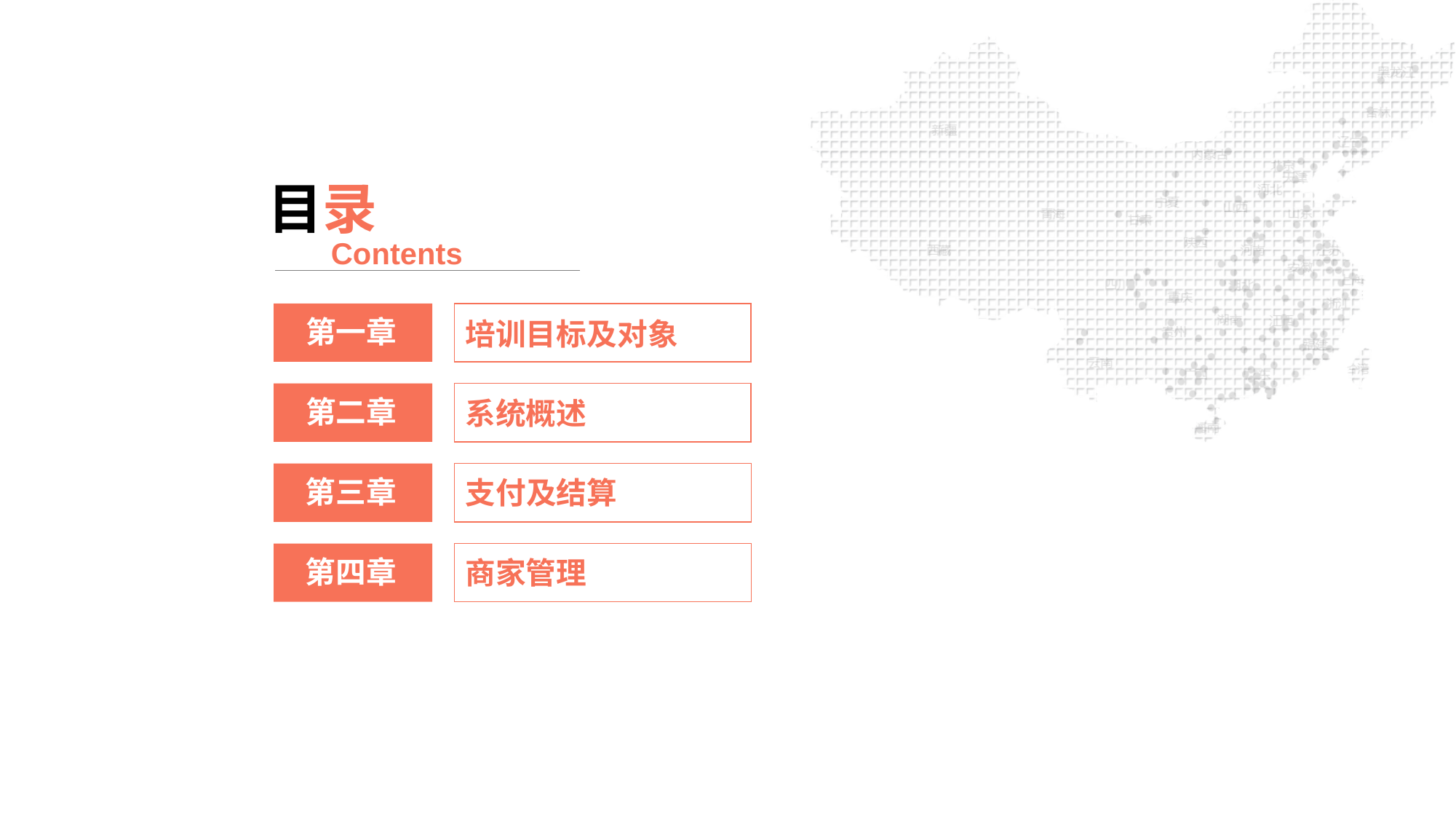

目录
Contents

第一章
培训目标及对象

第二章
系统概述

第三章
支付及结算

第四章
商家管理